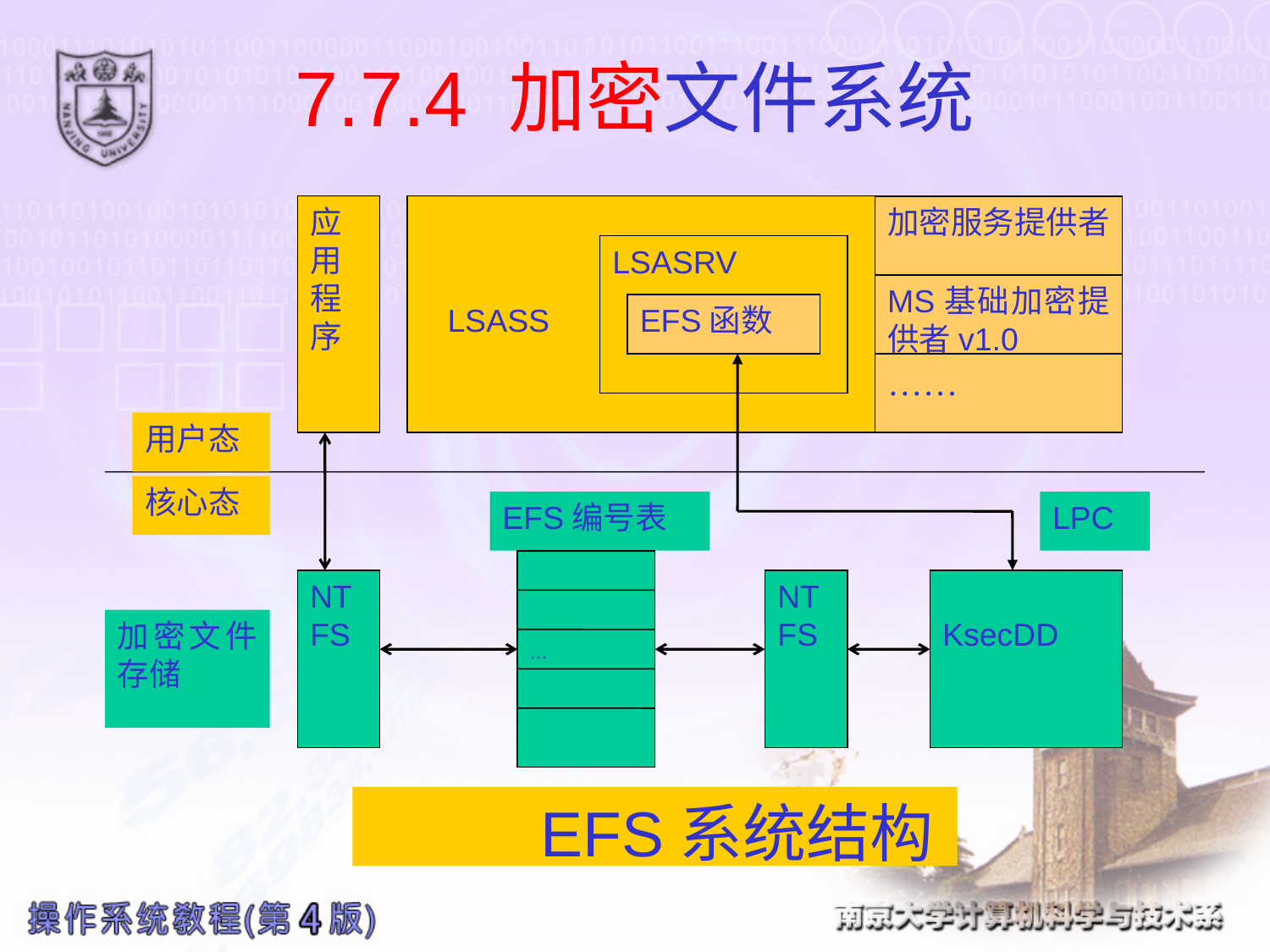

# 7.7.4 加密文件系统
应用程序

加密服务提供者

LSASRV
EFS函数
MS基础加密提供者v1.0

LSASS

……

用户态

核心态

EFS编号表
LPC

…
NTFS

NTFS

KsecDD

加密文件存储

          EFS系统结构